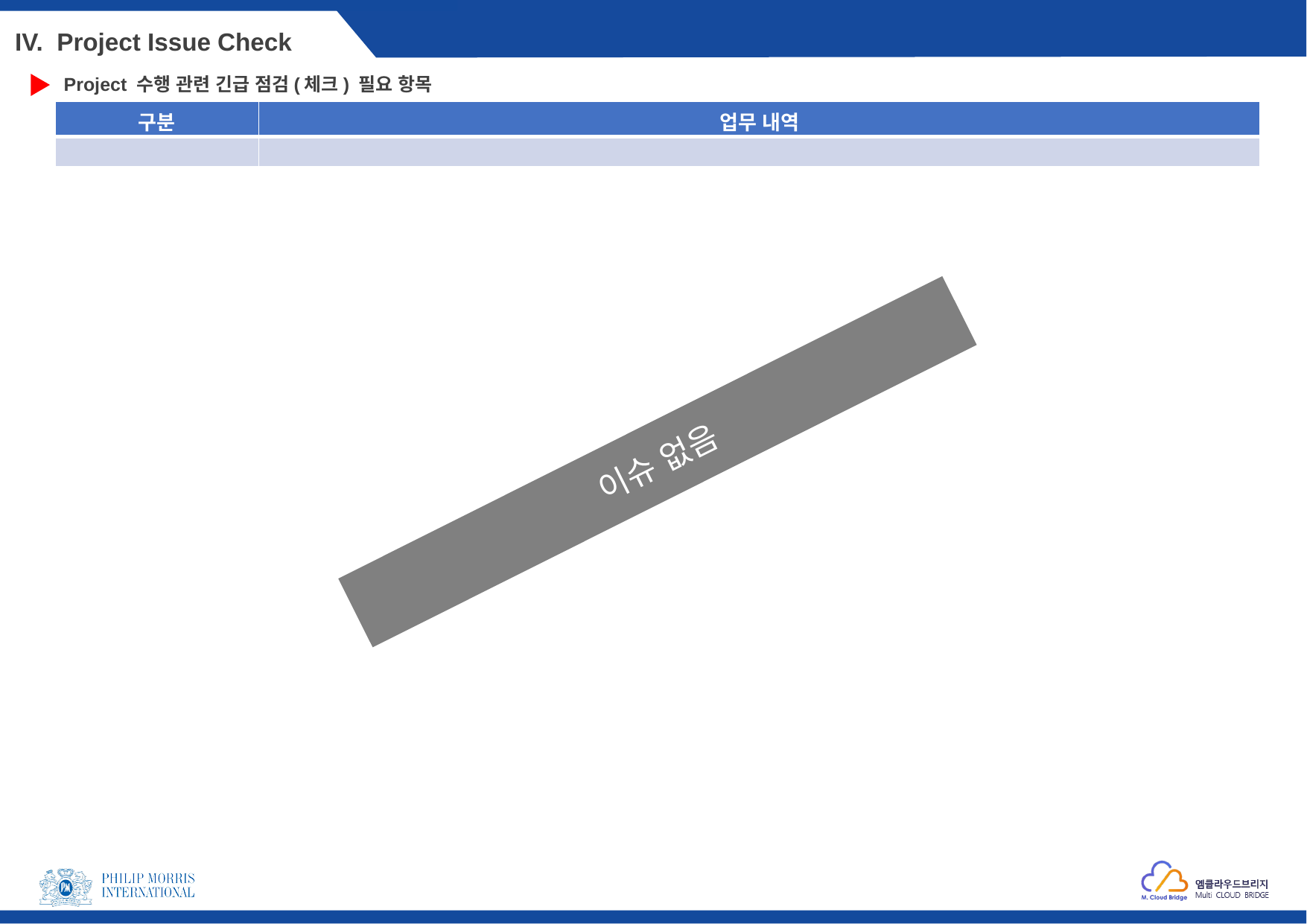

IV.  Project Issue Check
Project 수행 관련 긴급 점검(체크) 필요 항목

| 구분 | 업무 내역 |
| --- | --- |
|  |  |
이슈 없음